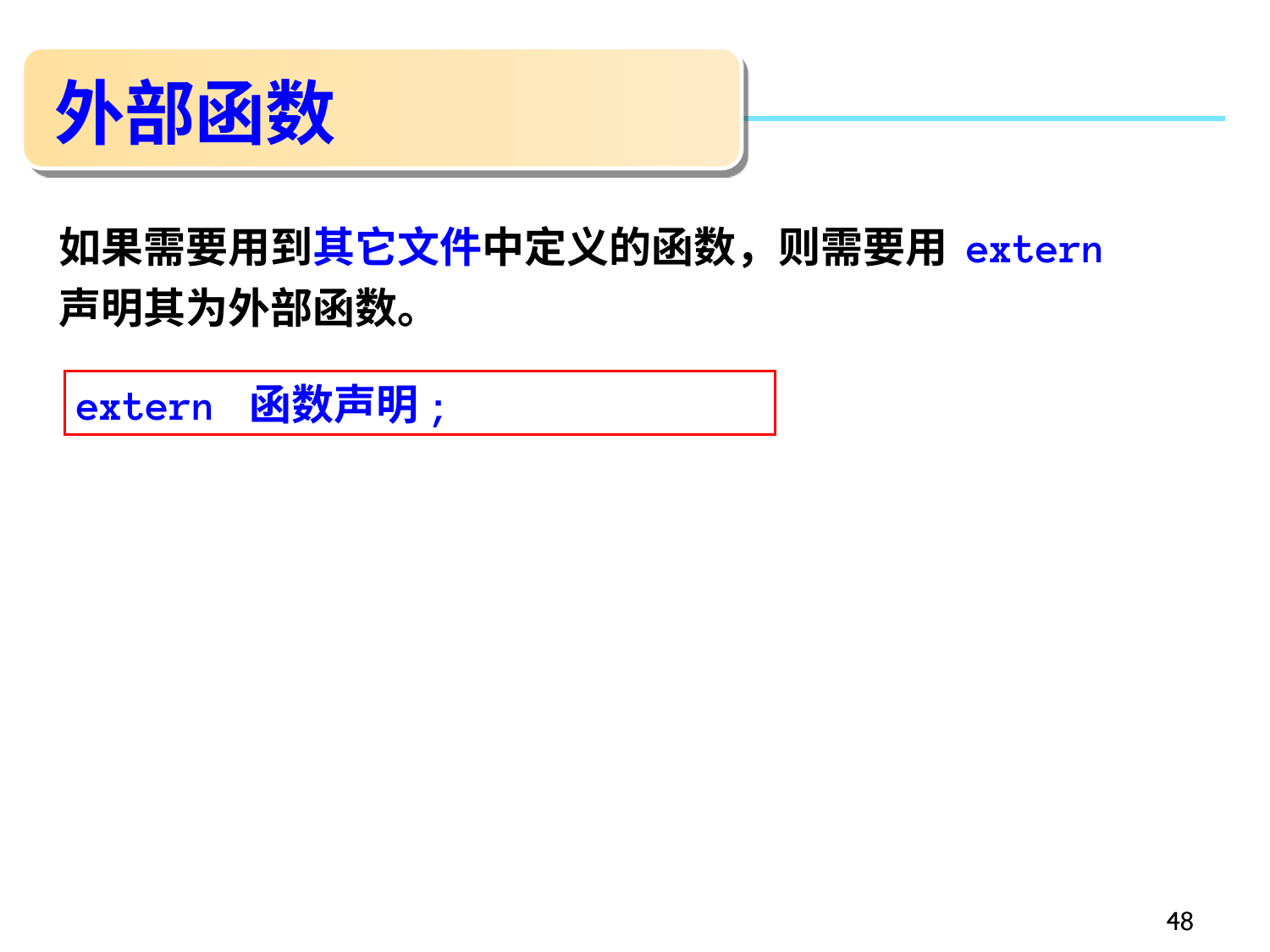

# 外部函数
如果需要用到其它文件中定义的函数，则需要用 extern
声明其为外部函数。
extern 函数声明;
48